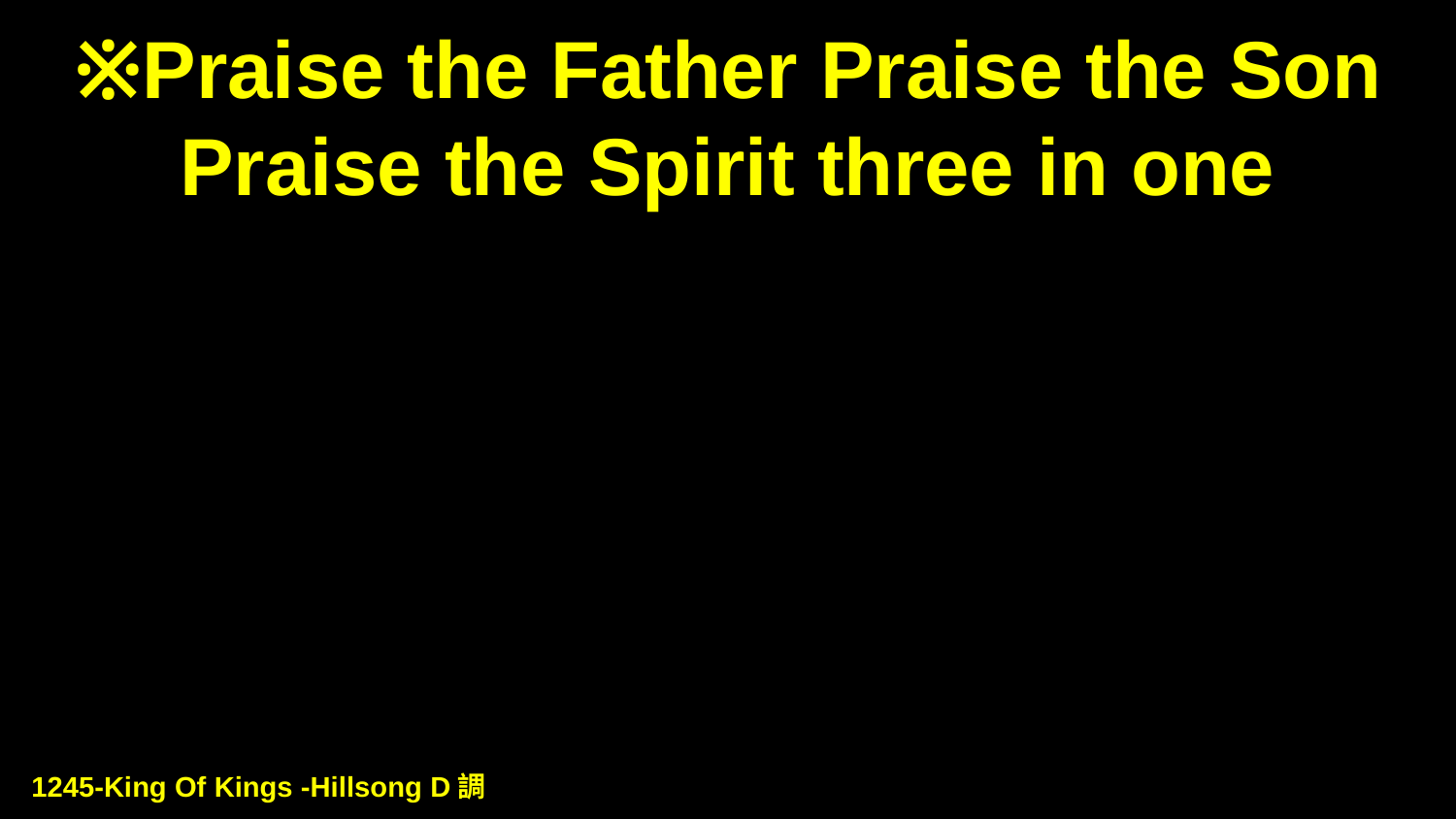

# ※Praise the Father Praise the Son Praise the Spirit three in one
1245-King Of Kings -Hillsong D調